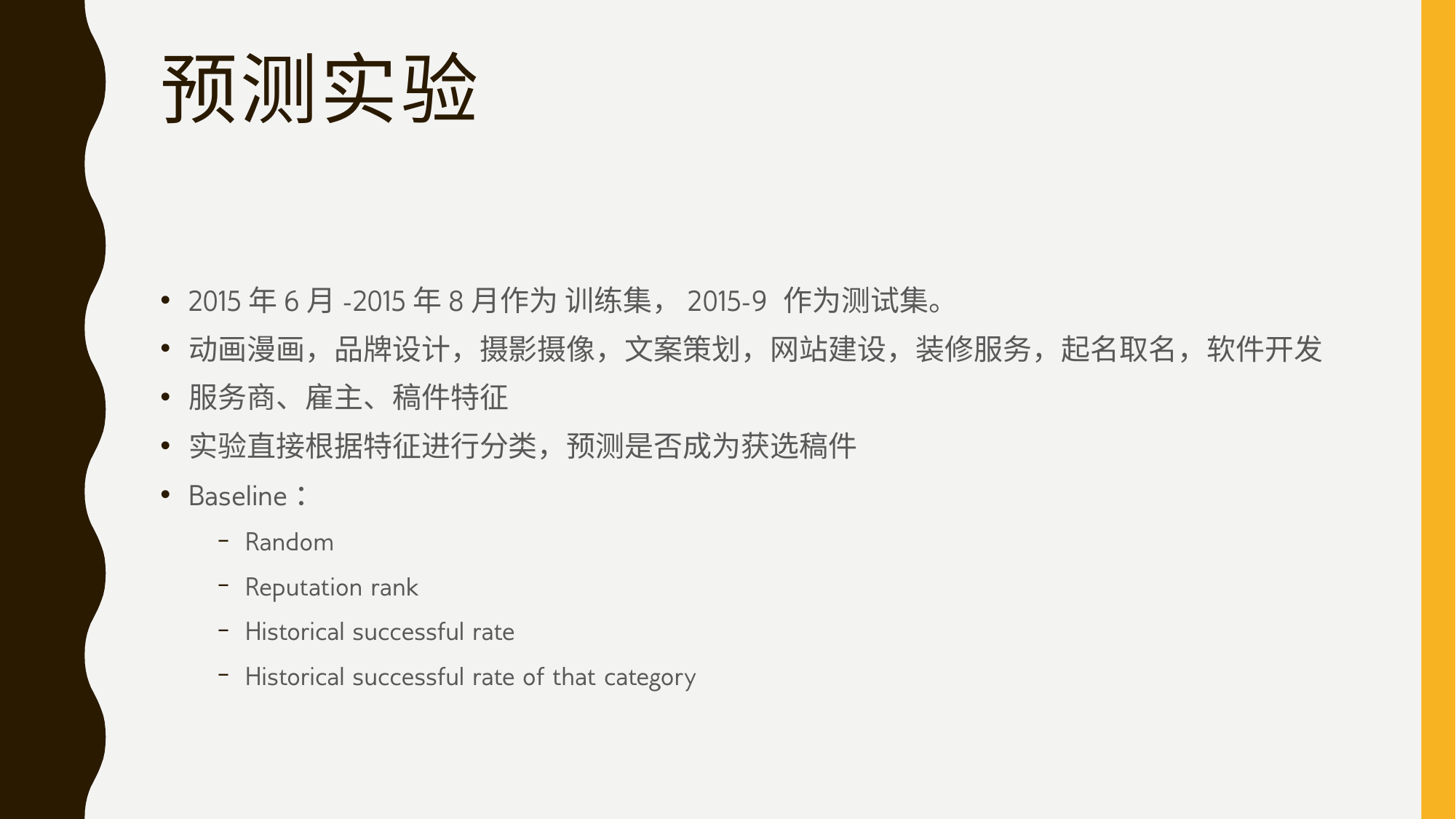

# 预测实验
2015年6月-2015年8月作为 训练集，2015-9 作为测试集。
动画漫画，品牌设计，摄影摄像，文案策划，网站建设，装修服务，起名取名，软件开发
服务商、雇主、稿件特征
实验直接根据特征进行分类，预测是否成为获选稿件
Baseline：
Random
Reputation rank
Historical successful rate
Historical successful rate of that category